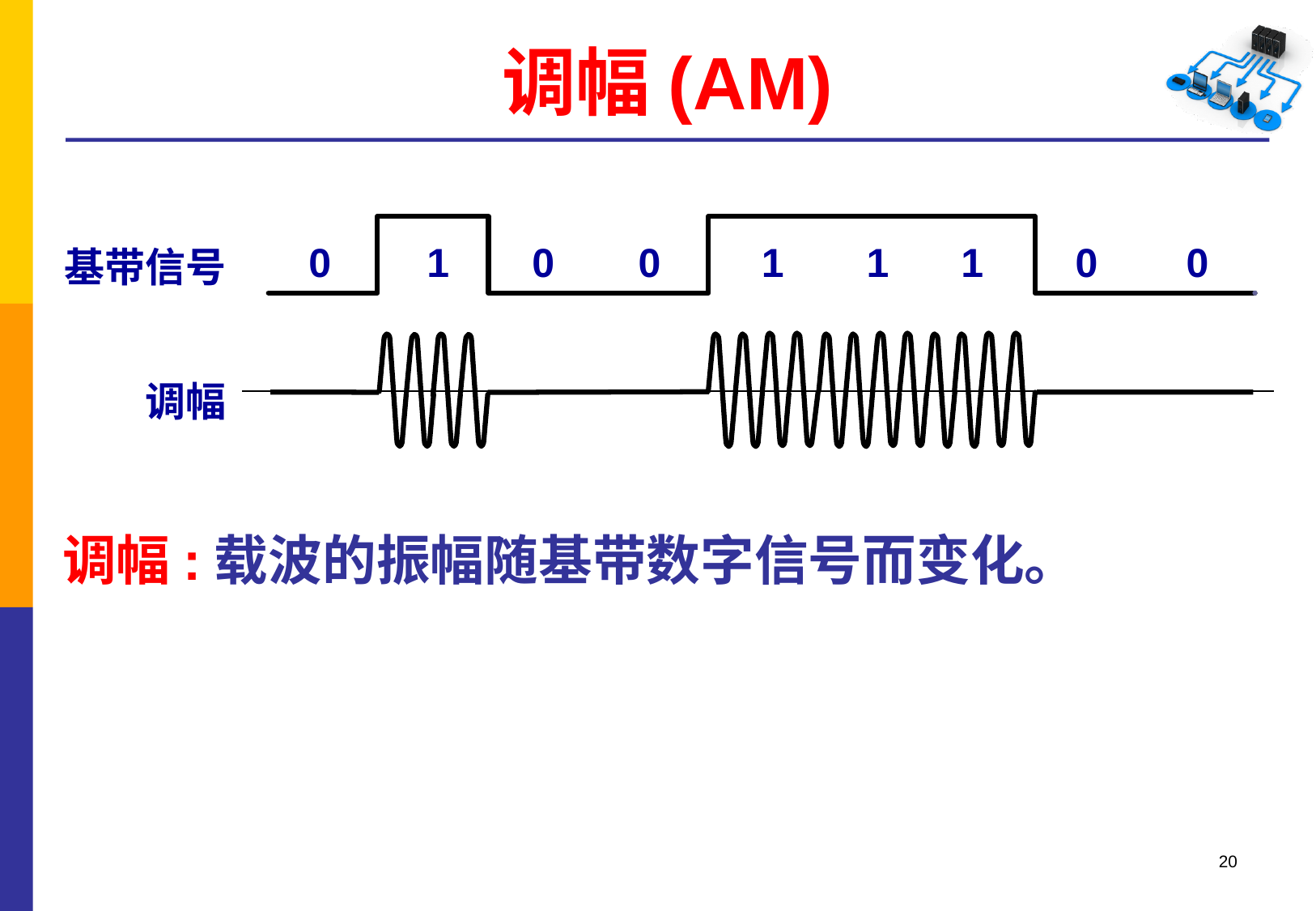

# 调幅(AM)

0
1
0
0
1
1
1
0
0
基带信号

调幅
调幅:载波的振幅随基带数字信号而变化。
20